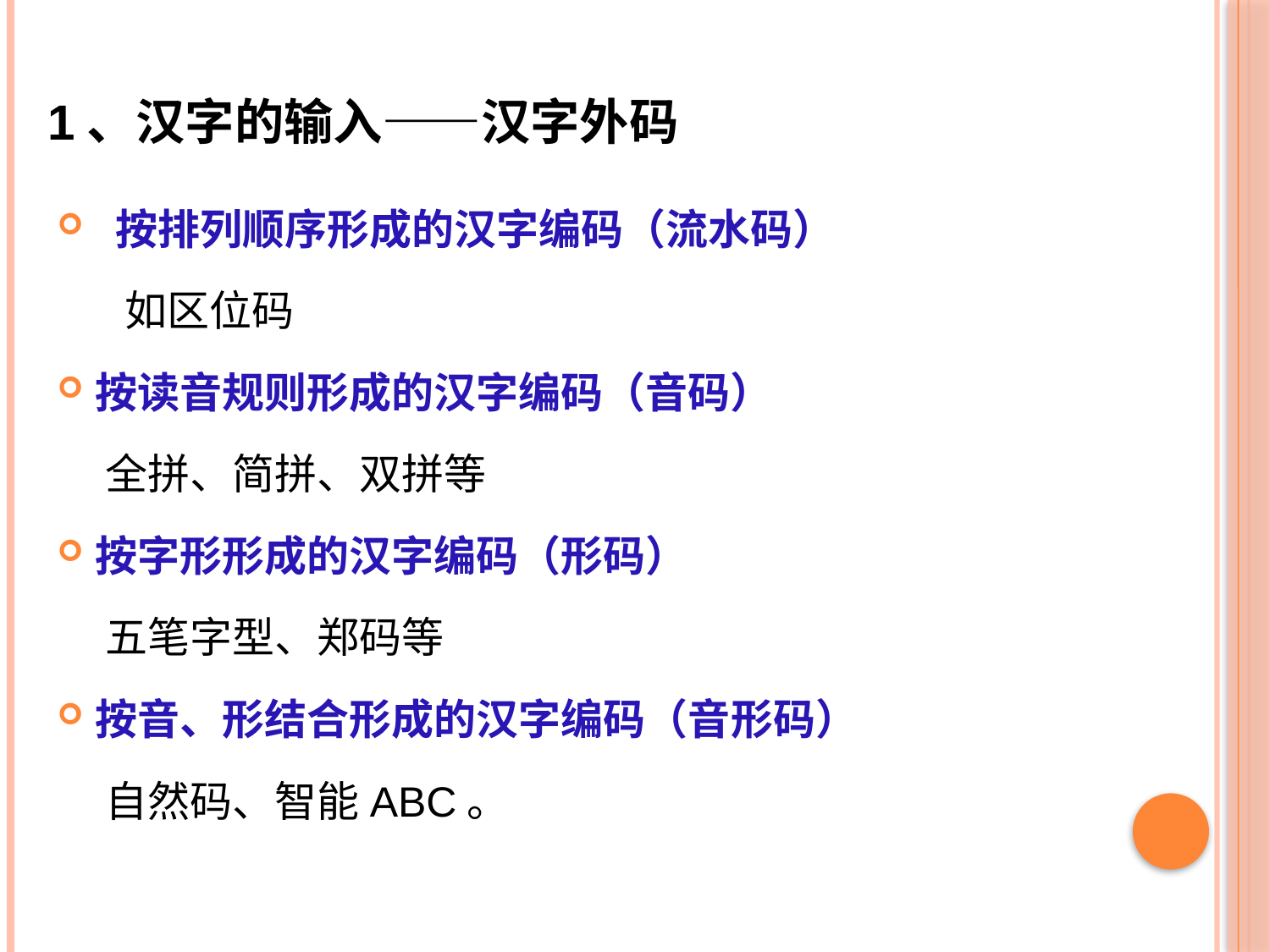

# 1、汉字的输入——汉字外码
 按排列顺序形成的汉字编码（流水码）
      如区位码
按读音规则形成的汉字编码（音码）
    全拼、简拼、双拼等
按字形形成的汉字编码（形码）
    五笔字型、郑码等
按音、形结合形成的汉字编码（音形码）
    自然码、智能ABC。